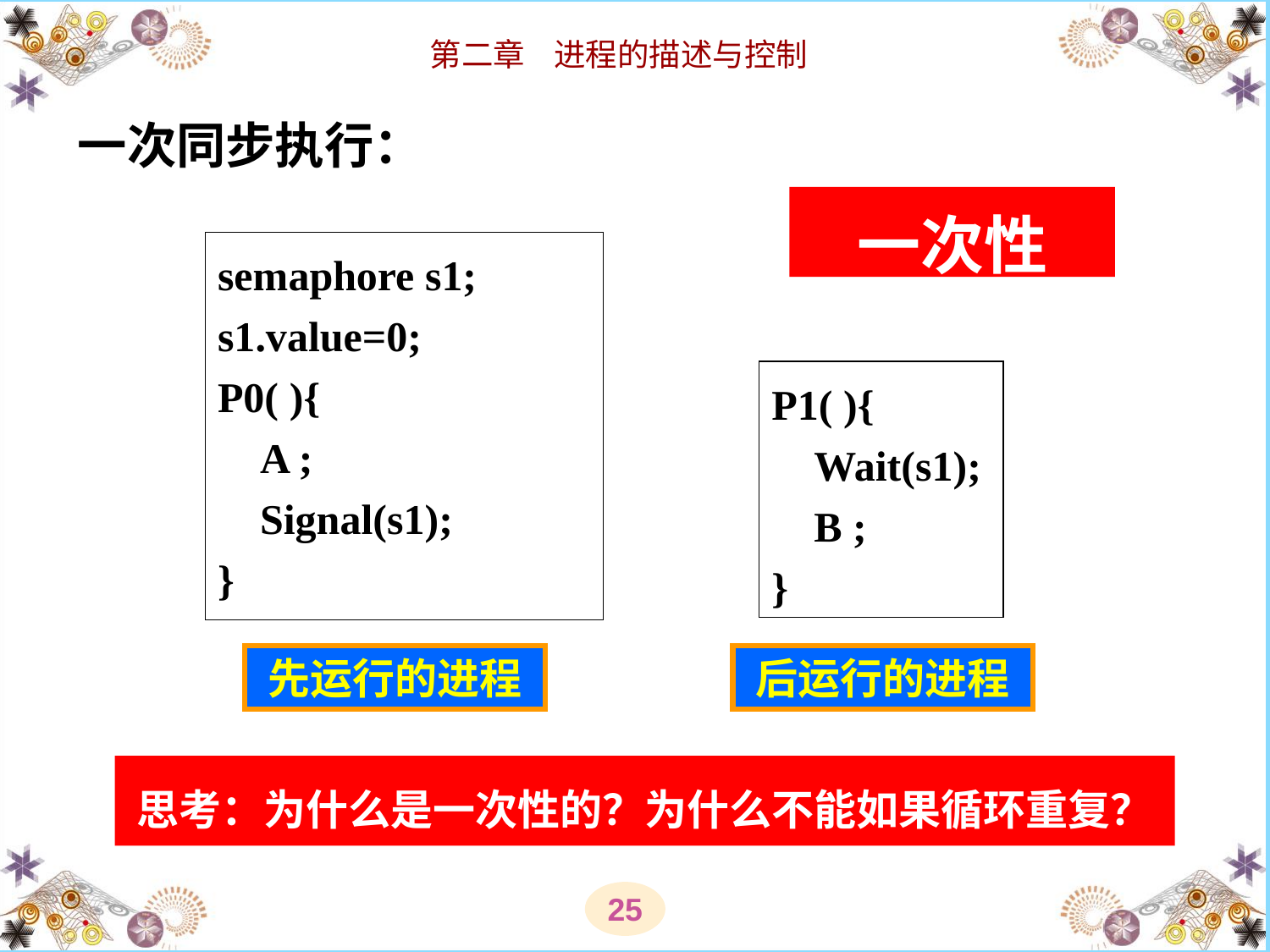

# 一次同步执行：
一次性
semaphore s1;
s1.value=0;
P0( ){
    A ;
    Signal(s1);
}
P1( ){
    Wait(s1);
    B ;
}
后运行的进程
先运行的进程
思考：为什么是一次性的？为什么不能如果循环重复？